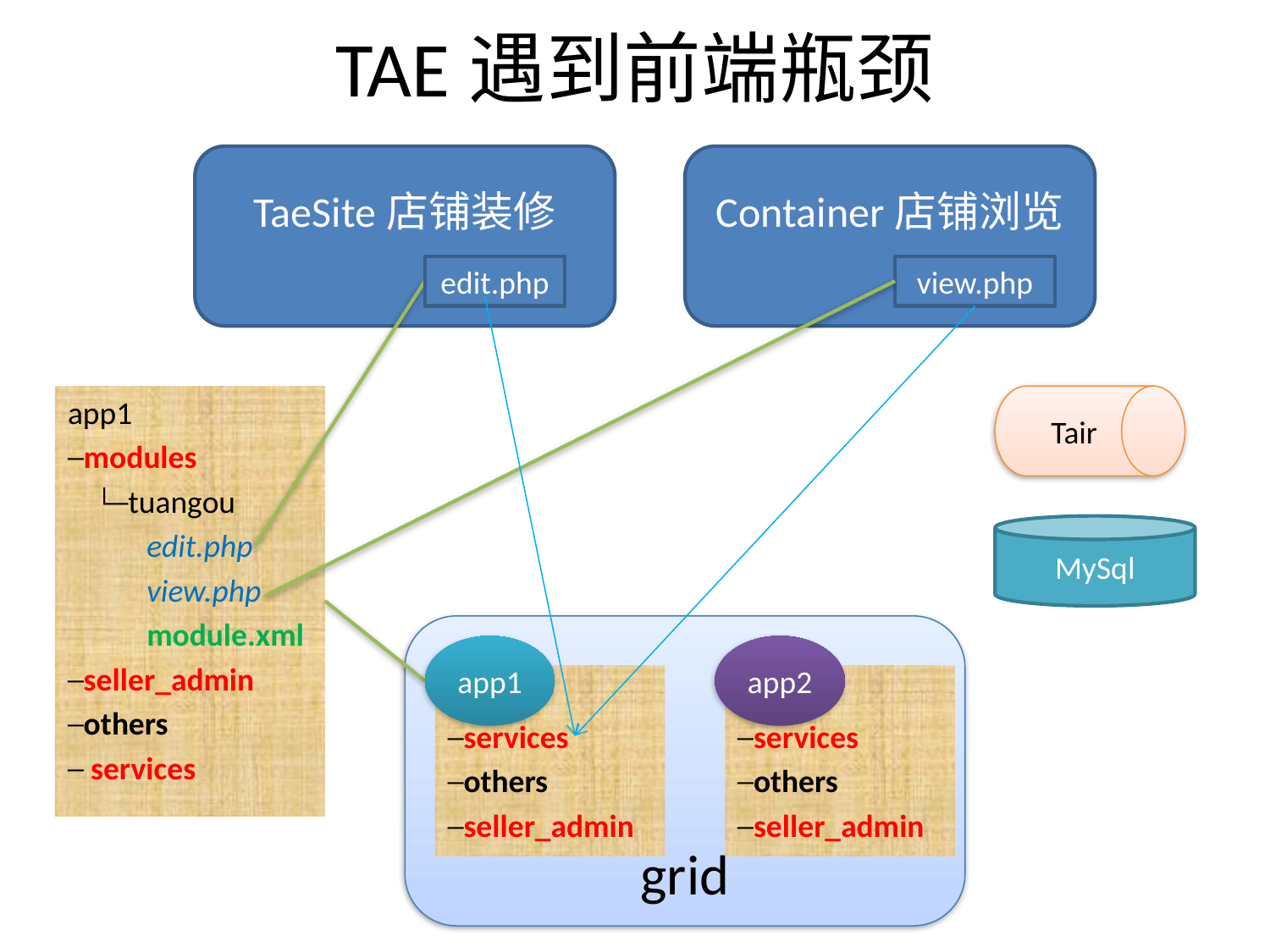

# TAE遇到前端瓶颈
TaeSite店铺装修

Container店铺浏览

edit.php
view.php
app1
─modules
    └─tuangou
           edit.php
           view.php
           module.xml
─seller_admin
─others
─ services

Tair
MySql

grid
app1
app2
app1
─services
─others
─seller_admin

app1
─services
─others
─seller_admin